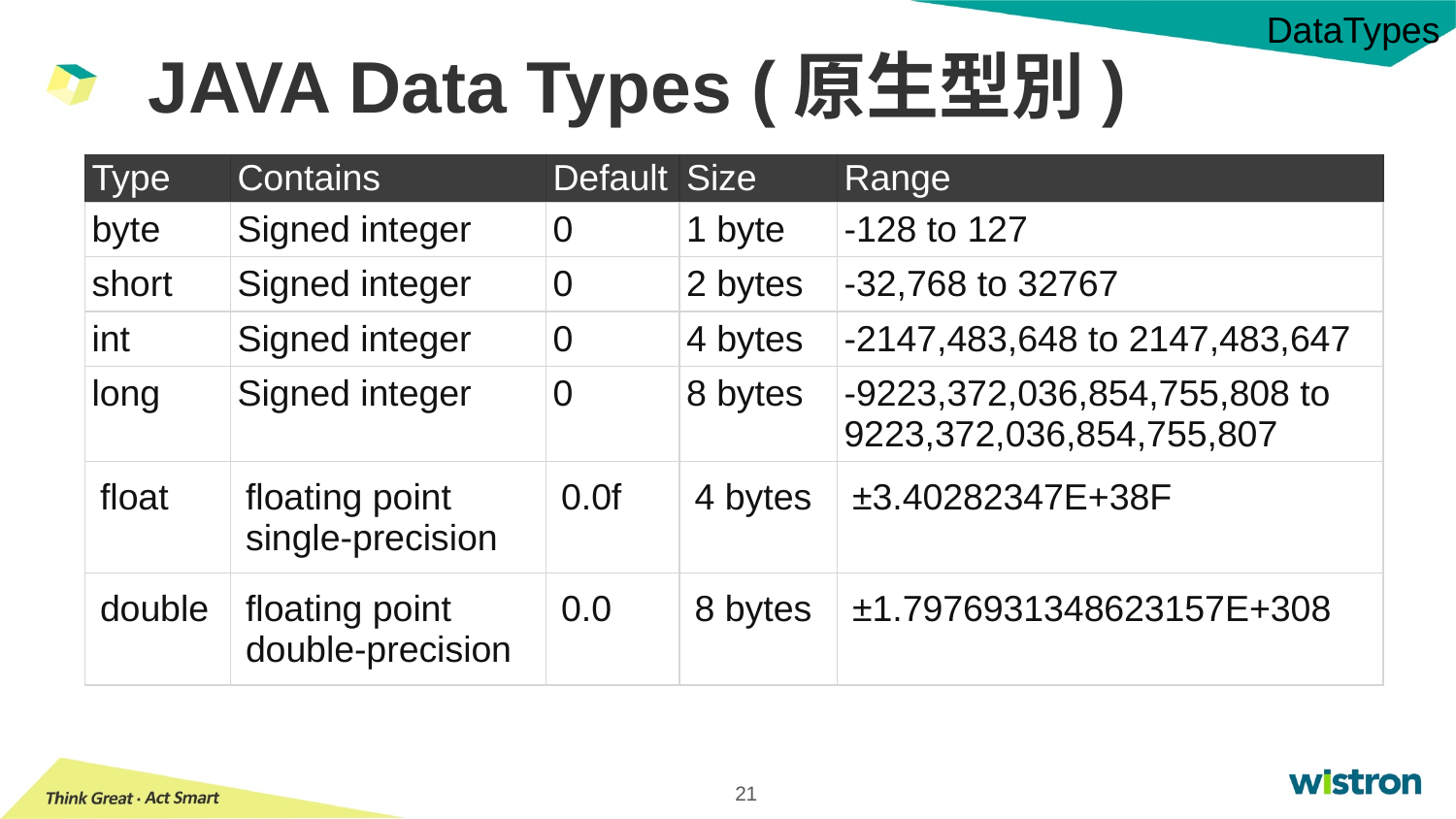

DataTypes
# JAVA Data Types (原生型別)
| Type | Contains | Default | Size | Range |
| --- | --- | --- | --- | --- |
| byte | Signed integer | 0 | 1 byte | -128 to 127 |
| short | Signed integer | 0 | 2 bytes | -32,768 to 32767 |
| int | Signed integer | 0 | 4 bytes | -2147,483,648 to 2147,483,647 |
| long | Signed integer | 0 | 8 bytes | -9223,372,036,854,755,808 to 9223,372,036,854,755,807 |
| float | floating point single-precision | 0.0f | 4 bytes | ±3.40282347E+38F |
| double | floating point double-precision | 0.0 | 8 bytes | ±1.7976931348623157E+308 |
21